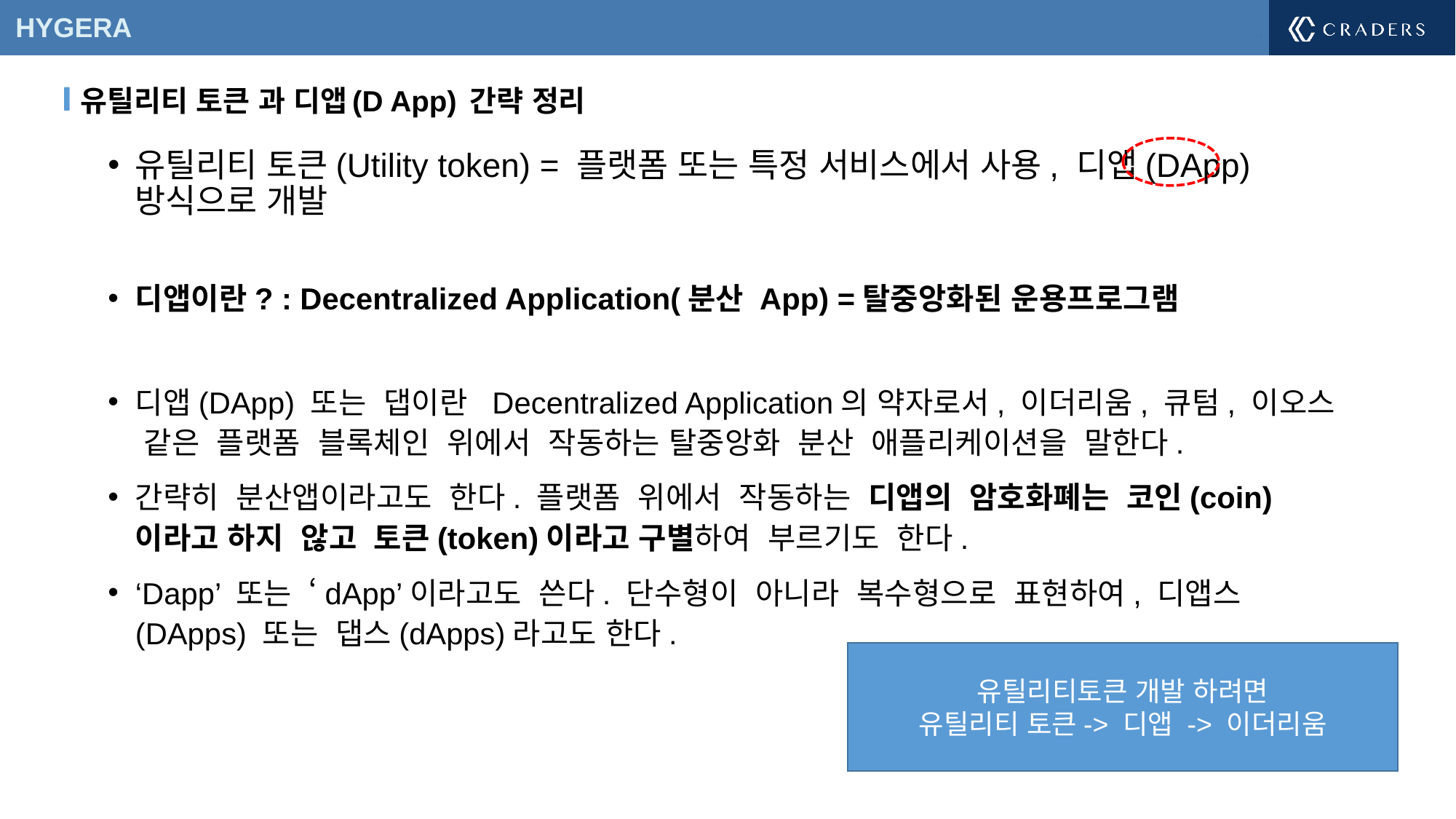

유틸리티 토큰 과 디앱(D App) 간략 정리

유틸리티 토큰(Utility token) = 플랫폼 또는 특정 서비스에서 사용, 디앱(DApp) 방식으로 개발

디앱이란? : Decentralized Application(분산 App) =탈중앙화된 운용프로그램

디앱(DApp) 또는  댑이란  Decentralized Application의 약자로서, 이더리움, 큐텀, 이오스  같은  플랫폼  블록체인  위에서  작동하는 탈중앙화  분산  애플리케이션을  말한다.
간략히  분산앱이라고도  한다. 플랫폼  위에서  작동하는  디앱의  암호화폐는  코인(coin)이라고 하지  않고  토큰(token)이라고 구별하여  부르기도  한다.
‘Dapp’ 또는  ‘dApp’이라고도  쓴다. 단수형이  아니라  복수형으로  표현하여, 디앱스(DApps) 또는  댑스(dApps)라고도 한다.
유틸리티토큰 개발 하려면
유틸리티 토큰-> 디앱 -> 이더리움